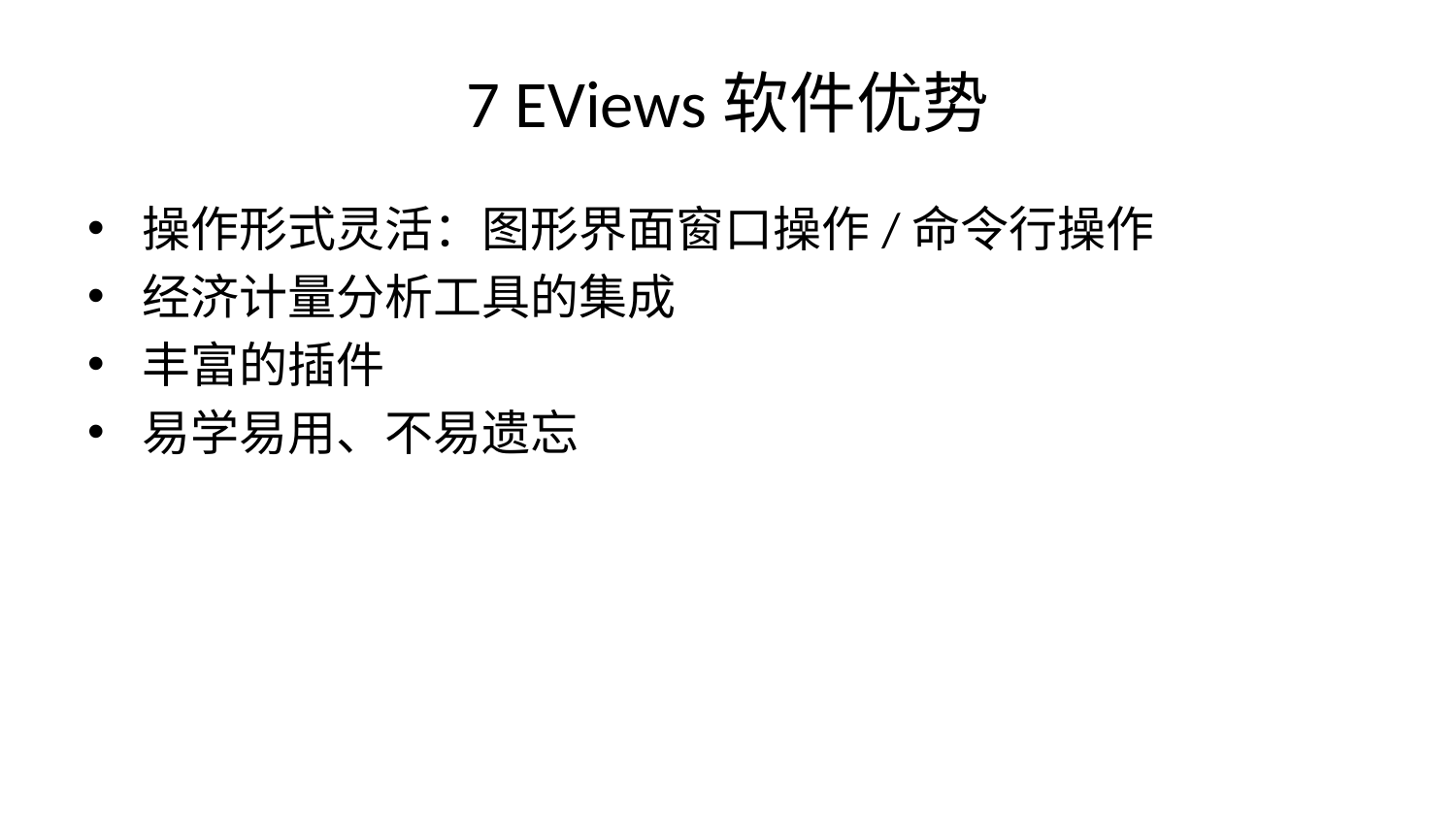

# 7 EViews软件优势
操作形式灵活：图形界面窗口操作/命令行操作
经济计量分析工具的集成
丰富的插件
易学易用、不易遗忘